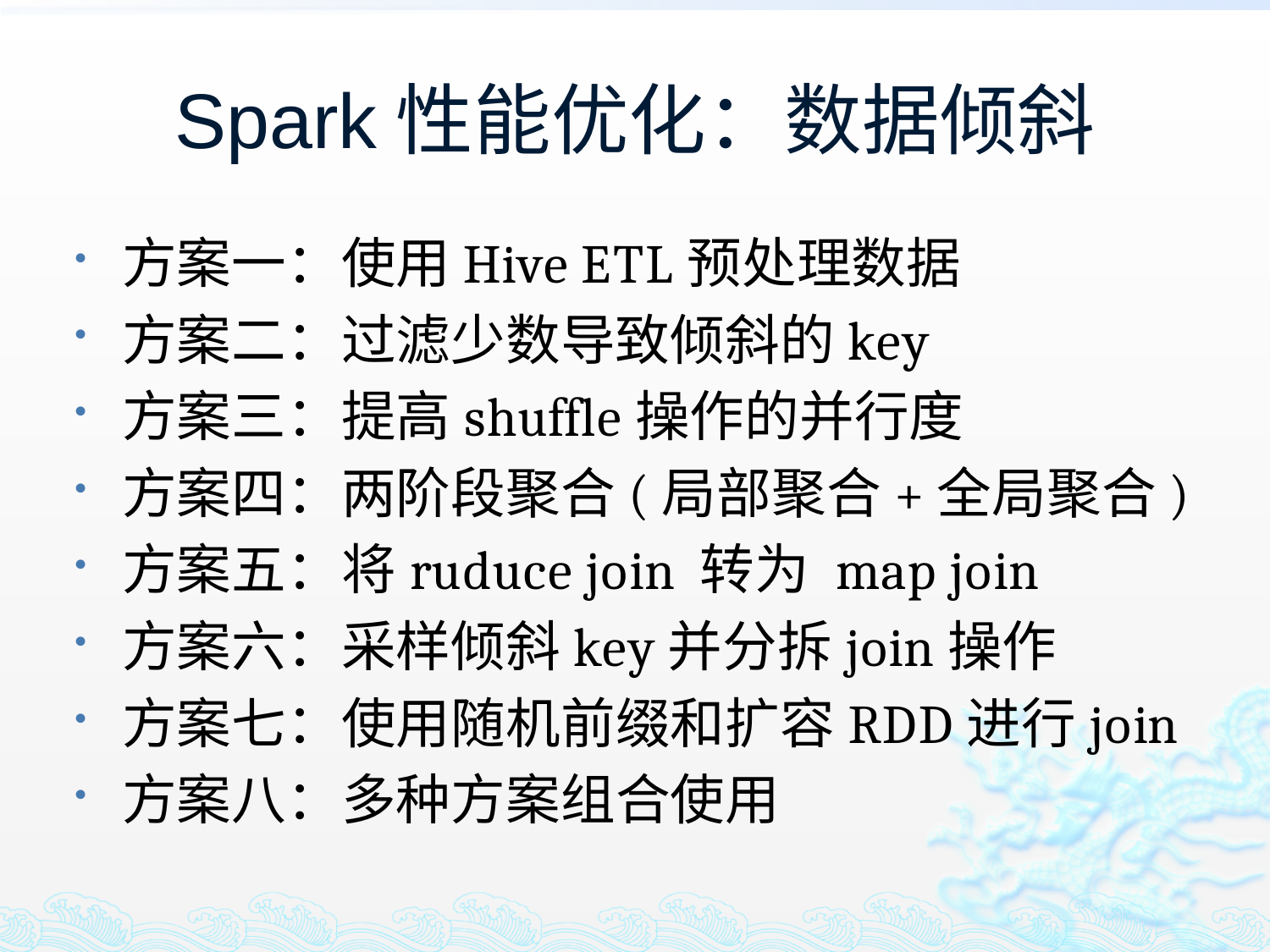

# Spark性能优化：数据倾斜
方案一：使用Hive ETL预处理数据
方案二：过滤少数导致倾斜的key
方案三：提高shuffle操作的并行度
方案四：两阶段聚合(局部聚合+全局聚合)
方案五：将ruduce join 转为 map join
方案六：采样倾斜key并分拆join操作
方案七：使用随机前缀和扩容RDD进行join
方案八：多种方案组合使用